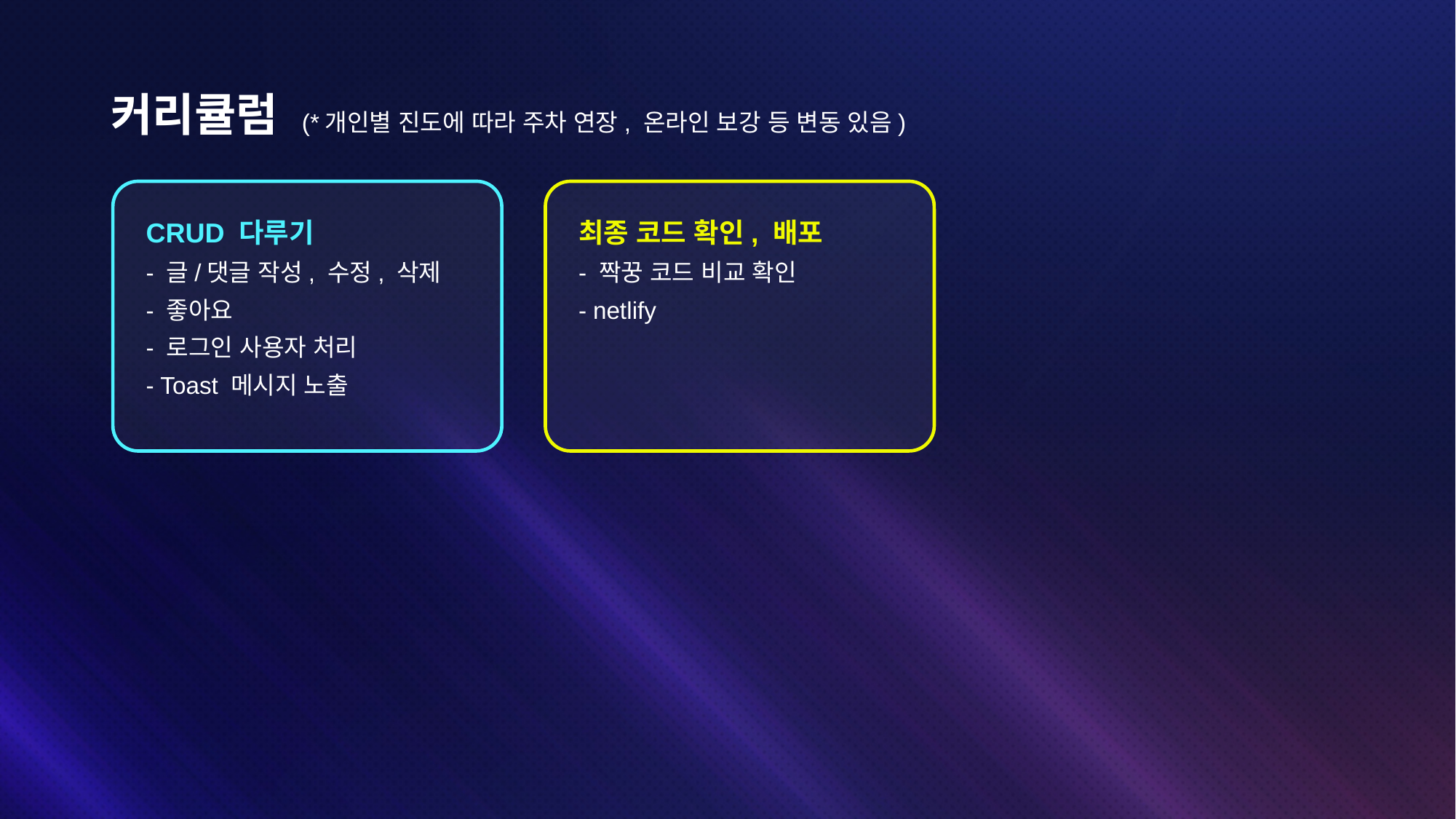

# 커리큘럼 (*개인별 진도에 따라 주차 연장, 온라인 보강 등 변동 있음)
CRUD 다루기
- 글/댓글 작성, 수정, 삭제
- 좋아요
- 로그인 사용자 처리
- Toast 메시지 노출
최종 코드 확인, 배포
- 짝꿍 코드 비교 확인
- netlify